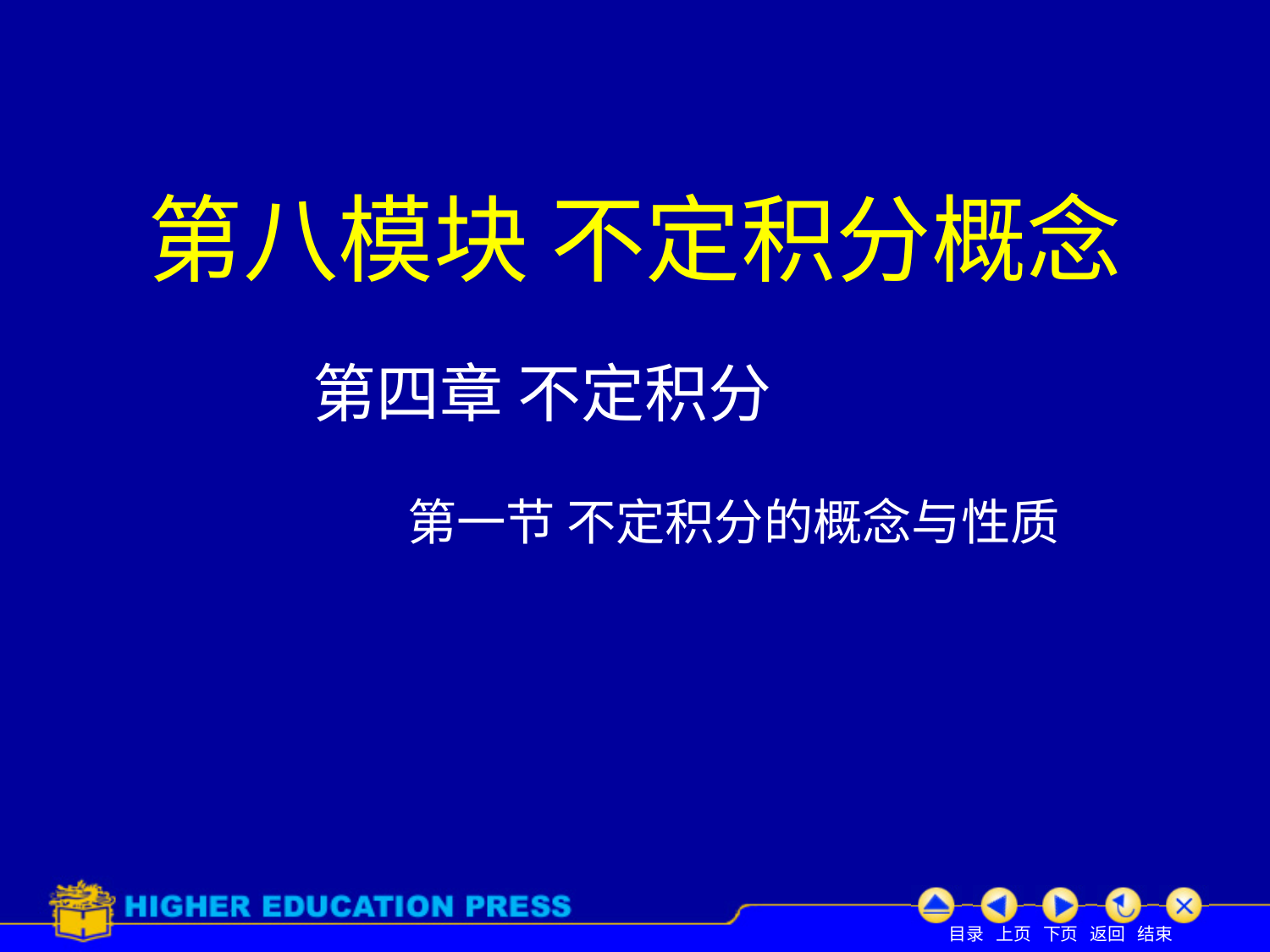

# 第八模块 不定积分概念
第四章 不定积分
第一节 不定积分的概念与性质